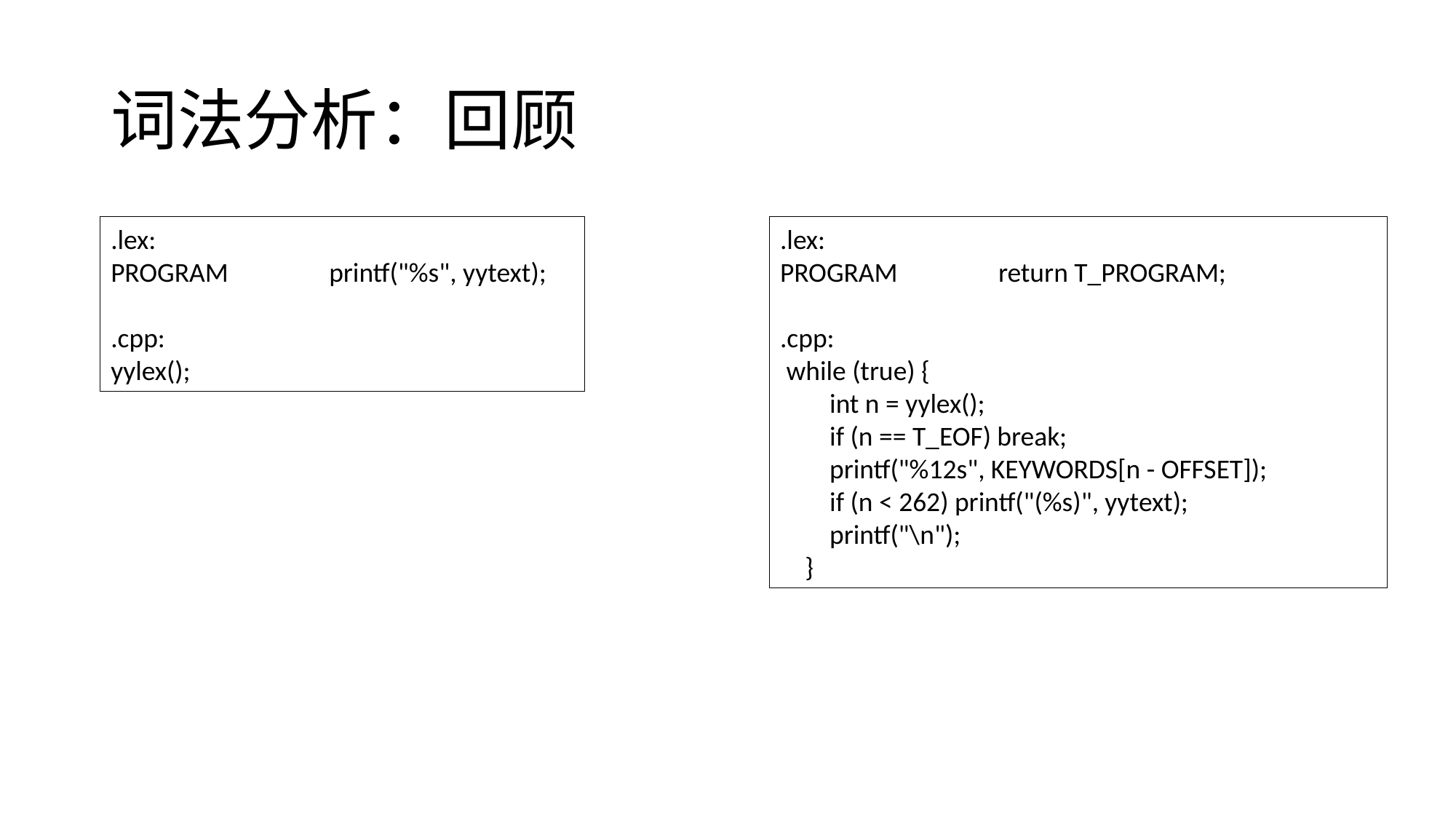

# 词法分析：回顾
.lex:
PROGRAM	printf("%s", yytext);

.cpp:
yylex();
.lex:
PROGRAM 	return T_PROGRAM;

.cpp:
 while (true) {
        int n = yylex();
        if (n == T_EOF) break;
        printf("%12s", KEYWORDS[n - OFFSET]);
        if (n < 262) printf("(%s)", yytext);
        printf("\n");
    }